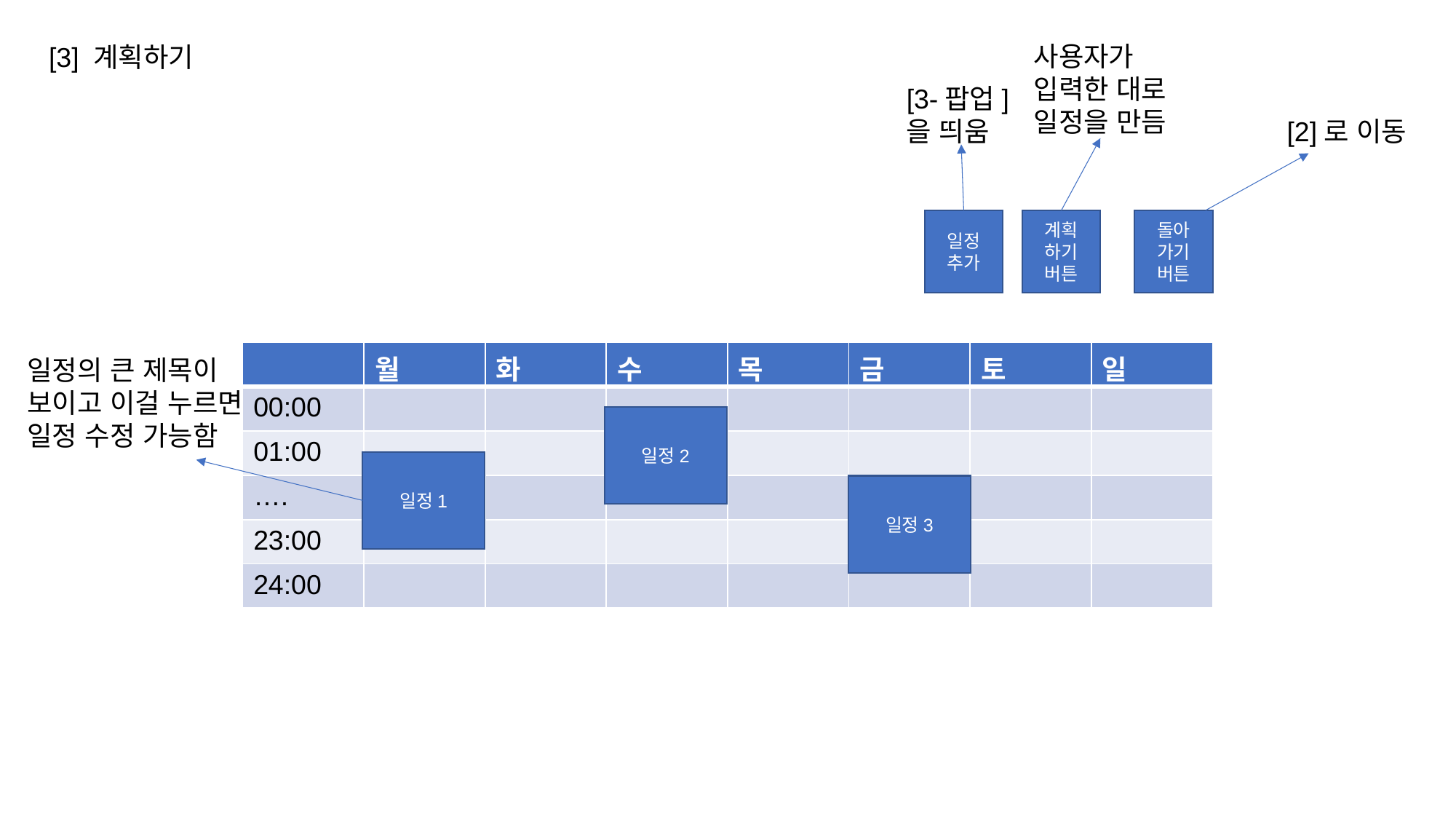

사용자가
입력한 대로
일정을 만듬
[3] 계획하기
[3-팝업]
을 띄움
[2]로 이동
일정
추가
계획
하기
버튼
돌아
가기
버튼
|  | 월 | 화 | 수 | 목 | 금 | 토 | 일 |
| --- | --- | --- | --- | --- | --- | --- | --- |
| 00:00 |  |  |  |  |  |  |  |
| 01:00 |  |  |  |  |  |  |  |
| …. |  |  |  |  |  |  |  |
| 23:00 |  |  |  |  |  |  |  |
| 24:00 |  |  |  |  |  |  |  |
일정의 큰 제목이
보이고 이걸 누르면
일정 수정 가능함
일정2
일정1
일정3